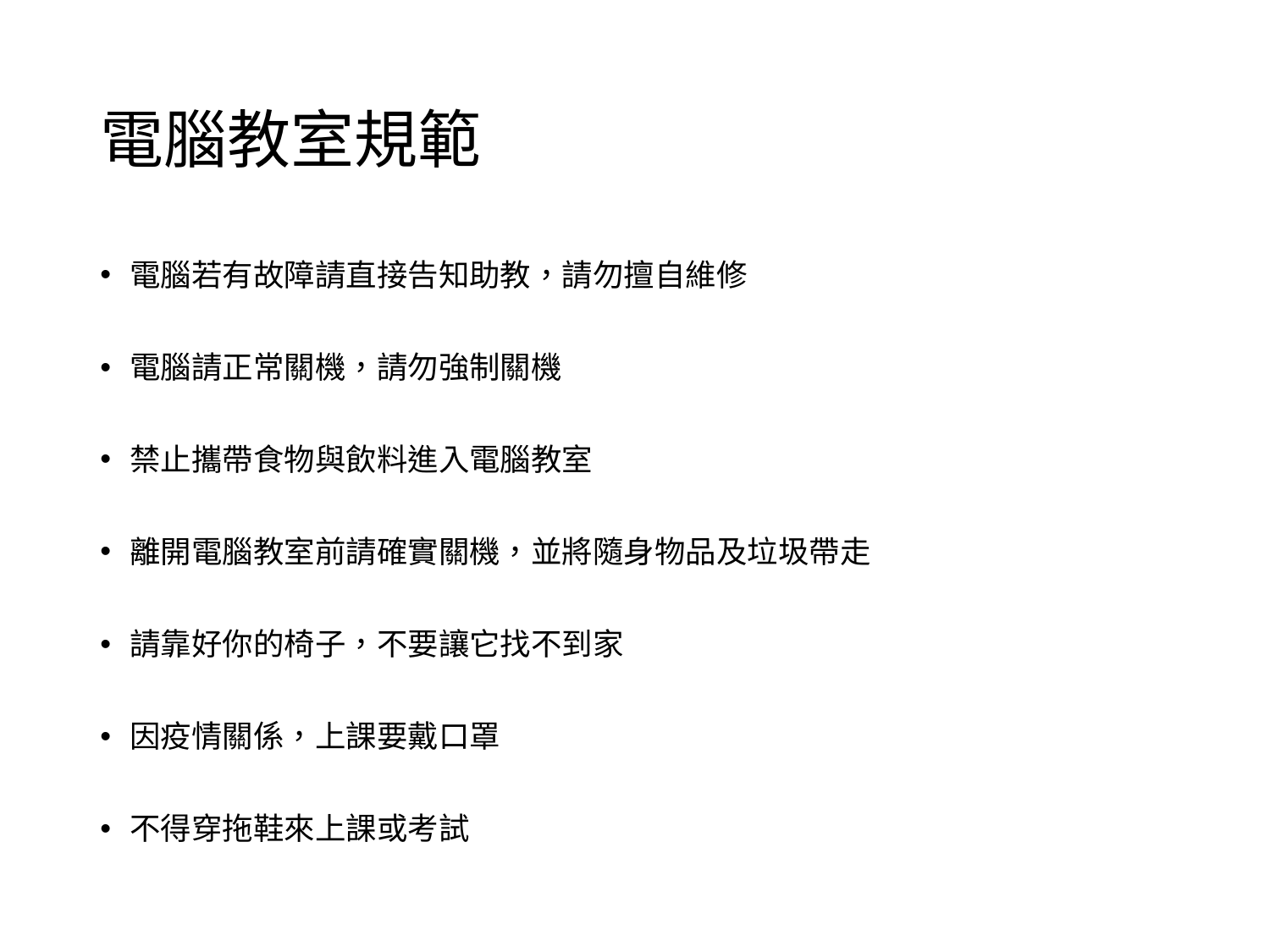

# 電腦教室規範
電腦若有故障請直接告知助教，請勿擅自維修

電腦請正常關機，請勿強制關機

禁止攜帶食物與飲料進入電腦教室

離開電腦教室前請確實關機，並將隨身物品及垃圾帶走

請靠好你的椅子，不要讓它找不到家

因疫情關係，上課要戴口罩

不得穿拖鞋來上課或考試